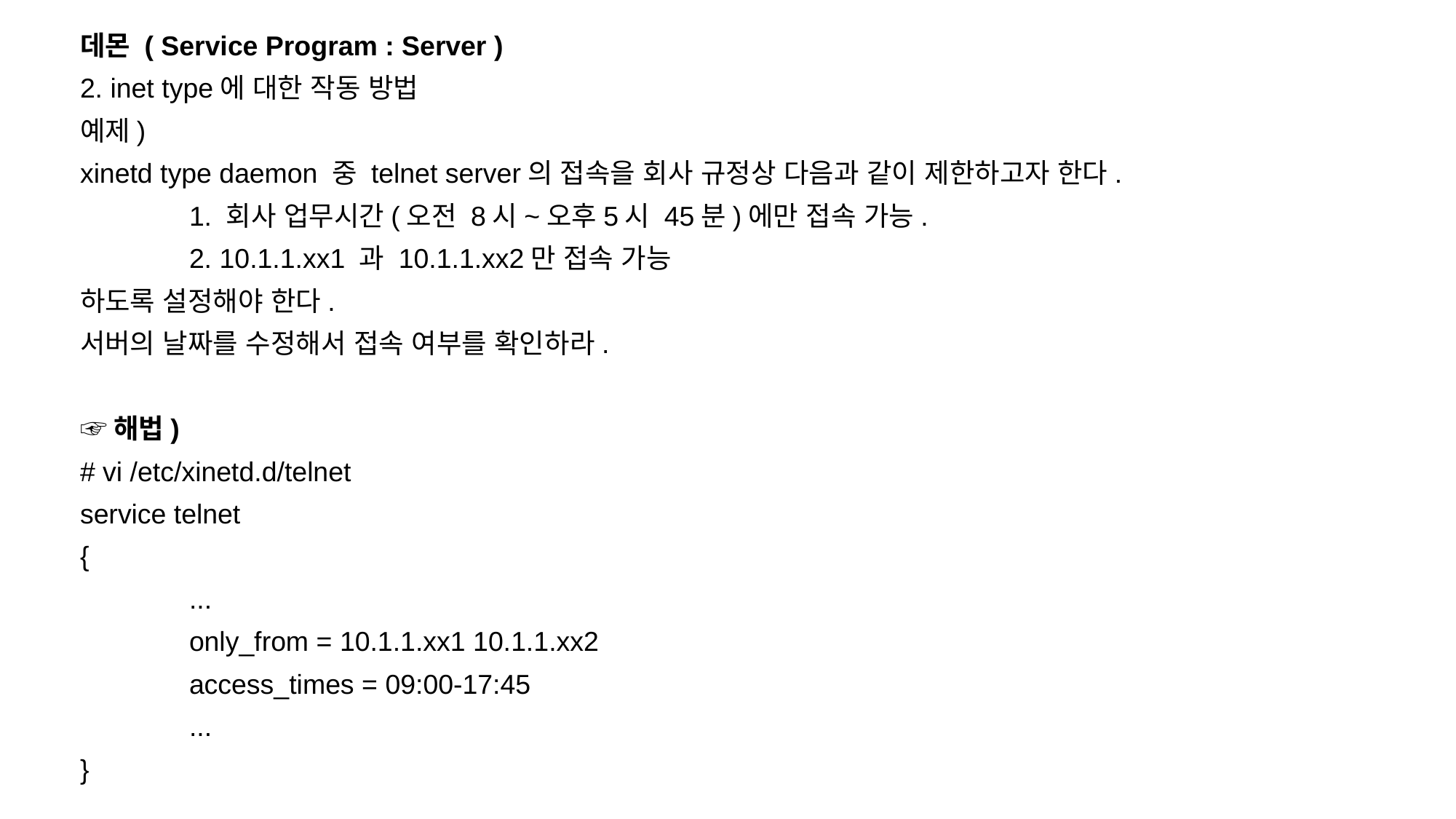

데몬 ( Service Program : Server )
2. inet type에 대한 작동 방법
예제)
xinetd type daemon 중 telnet server의 접속을 회사 규정상 다음과 같이 제한하고자 한다.
	1. 회사 업무시간(오전 8시~오후5시 45분)에만 접속 가능.
	2. 10.1.1.xx1 과 10.1.1.xx2만 접속 가능
하도록 설정해야 한다.
서버의 날짜를 수정해서 접속 여부를 확인하라.

☞해법)
# vi /etc/xinetd.d/telnet
service telnet
{
	...
	only_from = 10.1.1.xx1 10.1.1.xx2
	access_times = 09:00-17:45
	...
}